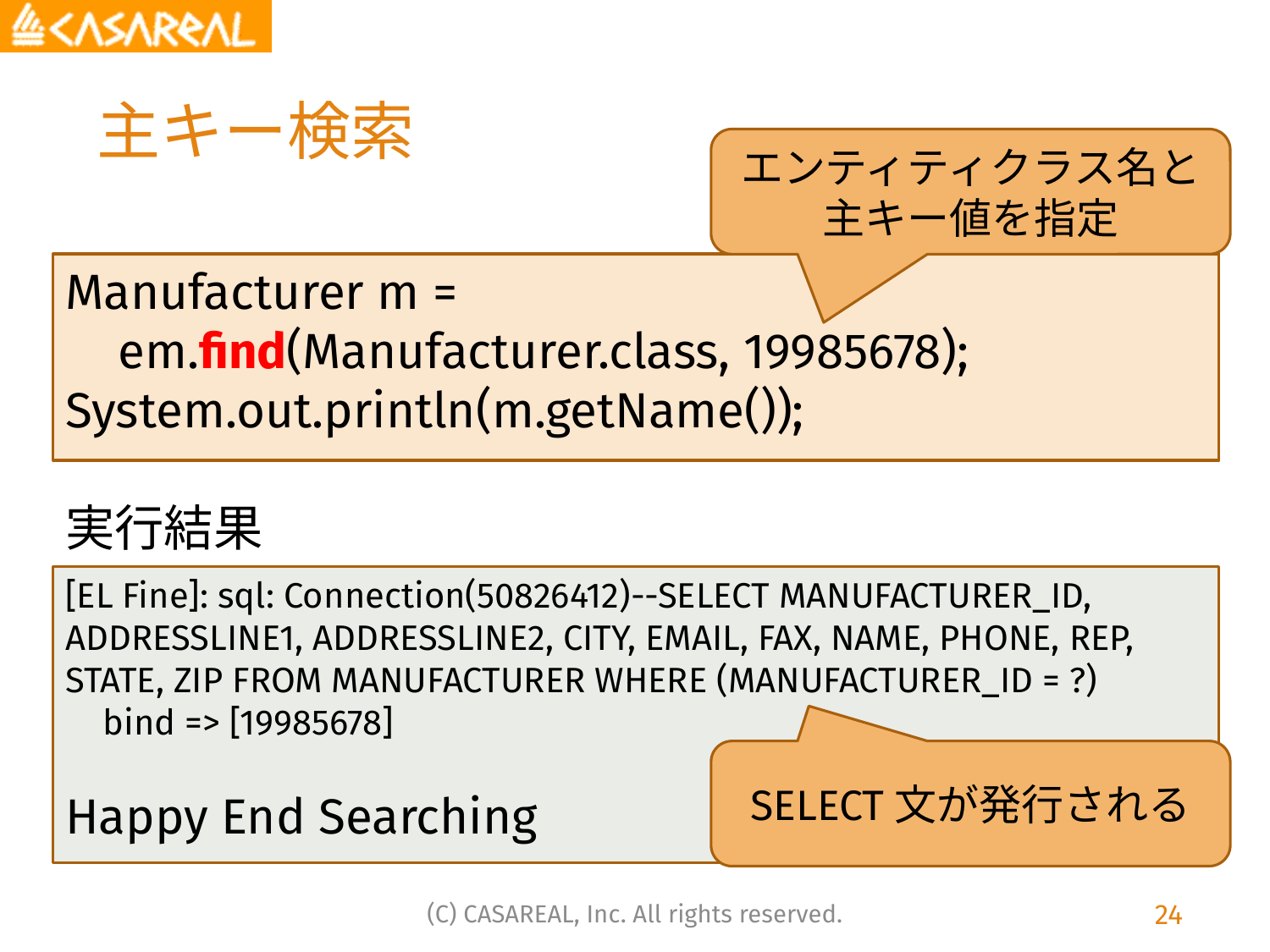

# 主キー検索
エンティティクラス名と
主キー値を指定
Manufacturer m =
    em.find(Manufacturer.class, 19985678);
System.out.println(m.getName());
実行結果
[EL Fine]: sql: Connection(50826412)--SELECT MANUFACTURER_ID, ADDRESSLINE1, ADDRESSLINE2, CITY, EMAIL, FAX, NAME, PHONE, REP, STATE, ZIP FROM MANUFACTURER WHERE (MANUFACTURER_ID = ?)
    bind => [19985678]

Happy End Searching
SELECT文が発行される
(C) CASAREAL, Inc. All rights reserved.
24